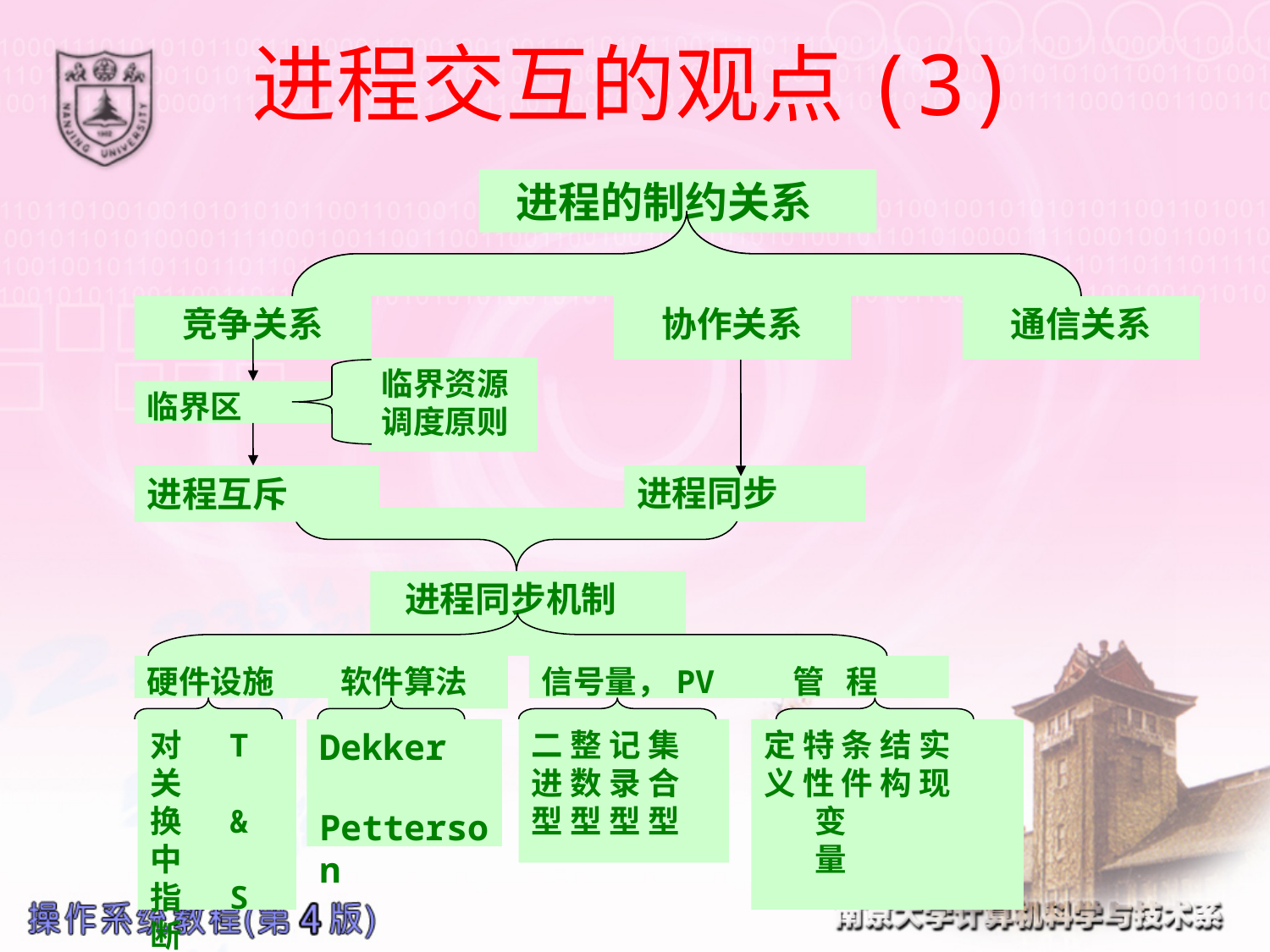

# 进程交互的观点(3)

  进程的制约关系

竞争关系
协作关系
通信关系

临界资源
调度原则

临界区

进程同步
进程互斥
  进程同步机制

硬件设施
软件算法
信号量，PV
   管   程
对 T  关
换 &  中
指 S  断
令
Dekker
 Petterson
二 整 记 集
进 数 录 合
型 型 型 型
定 特 条 结 实
义 性 件 构 现
      变
      量